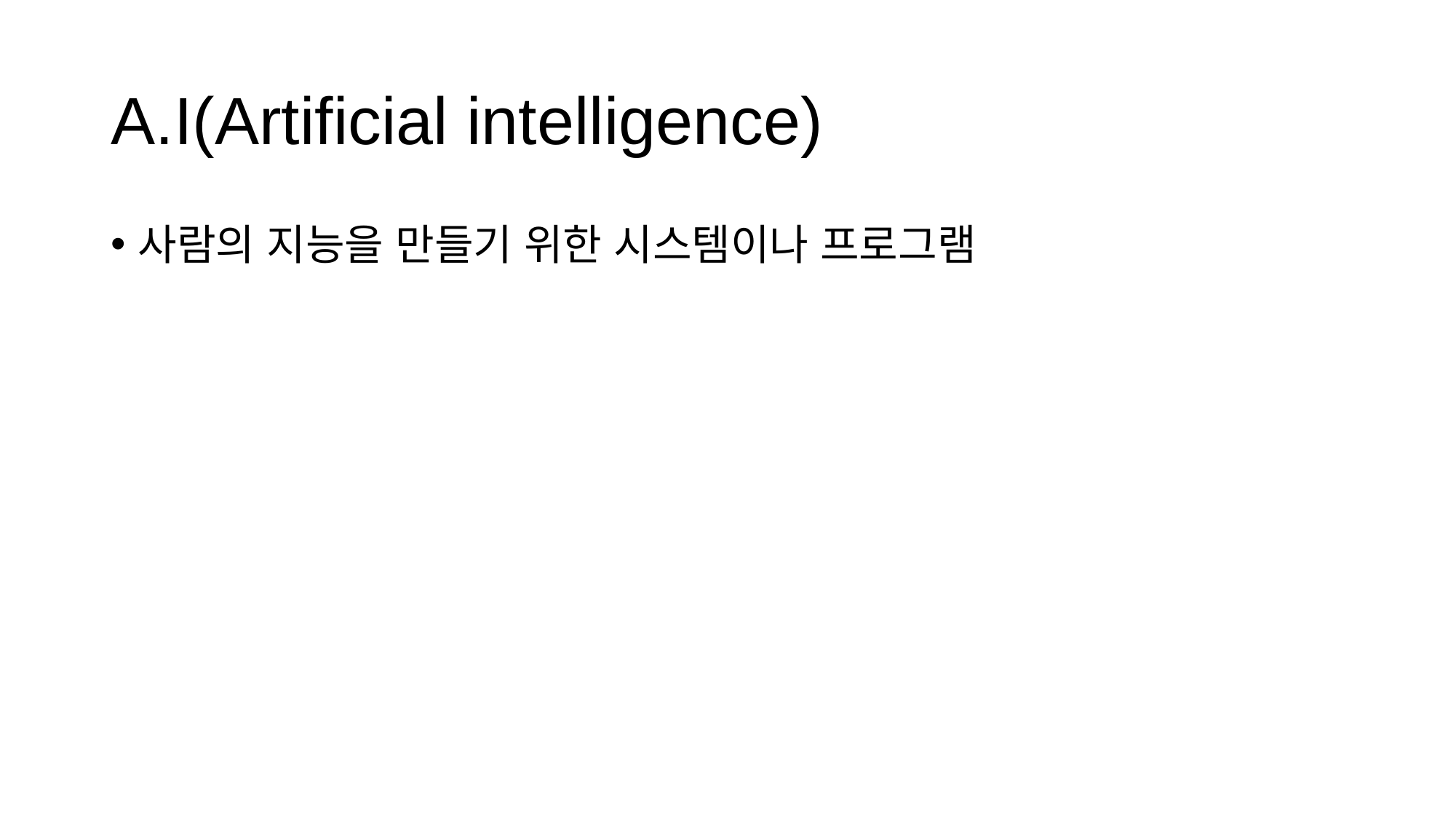

# A.I(Artificial intelligence)
사람의 지능을 만들기 위한 시스템이나 프로그램